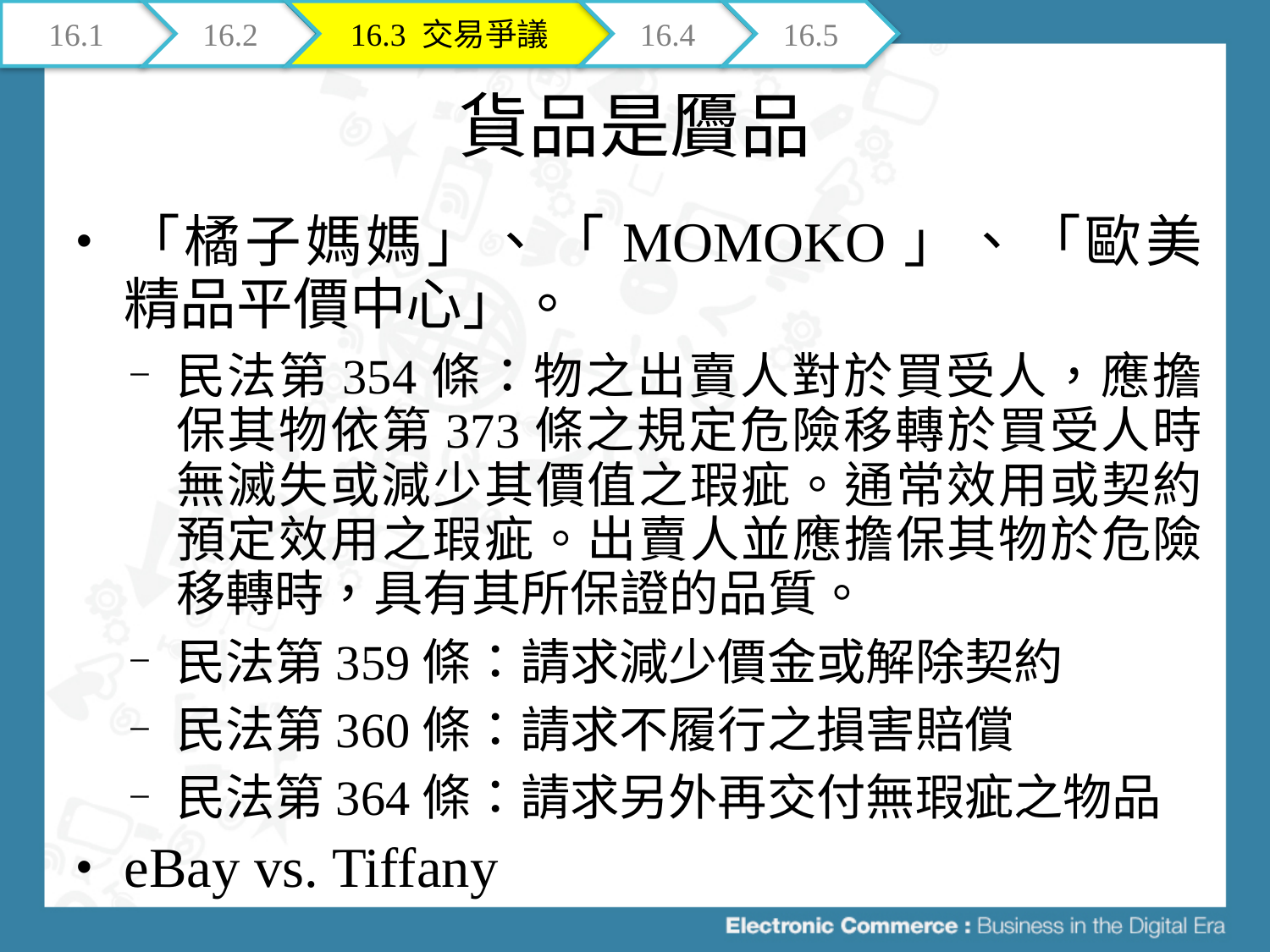

16.1
16.2
16.3 交易爭議
16.4
16.5
# 貨品是贗品
「橘子媽媽」、「MOMOKO」、「歐美精品平價中心」。
民法第354條：物之出賣人對於買受人，應擔保其物依第373條之規定危險移轉於買受人時無滅失或減少其價值之瑕疵。通常效用或契約預定效用之瑕疵。出賣人並應擔保其物於危險移轉時，具有其所保證的品質。
民法第359條：請求減少價金或解除契約
民法第360條：請求不履行之損害賠償
民法第364條：請求另外再交付無瑕疵之物品
eBay vs. Tiffany